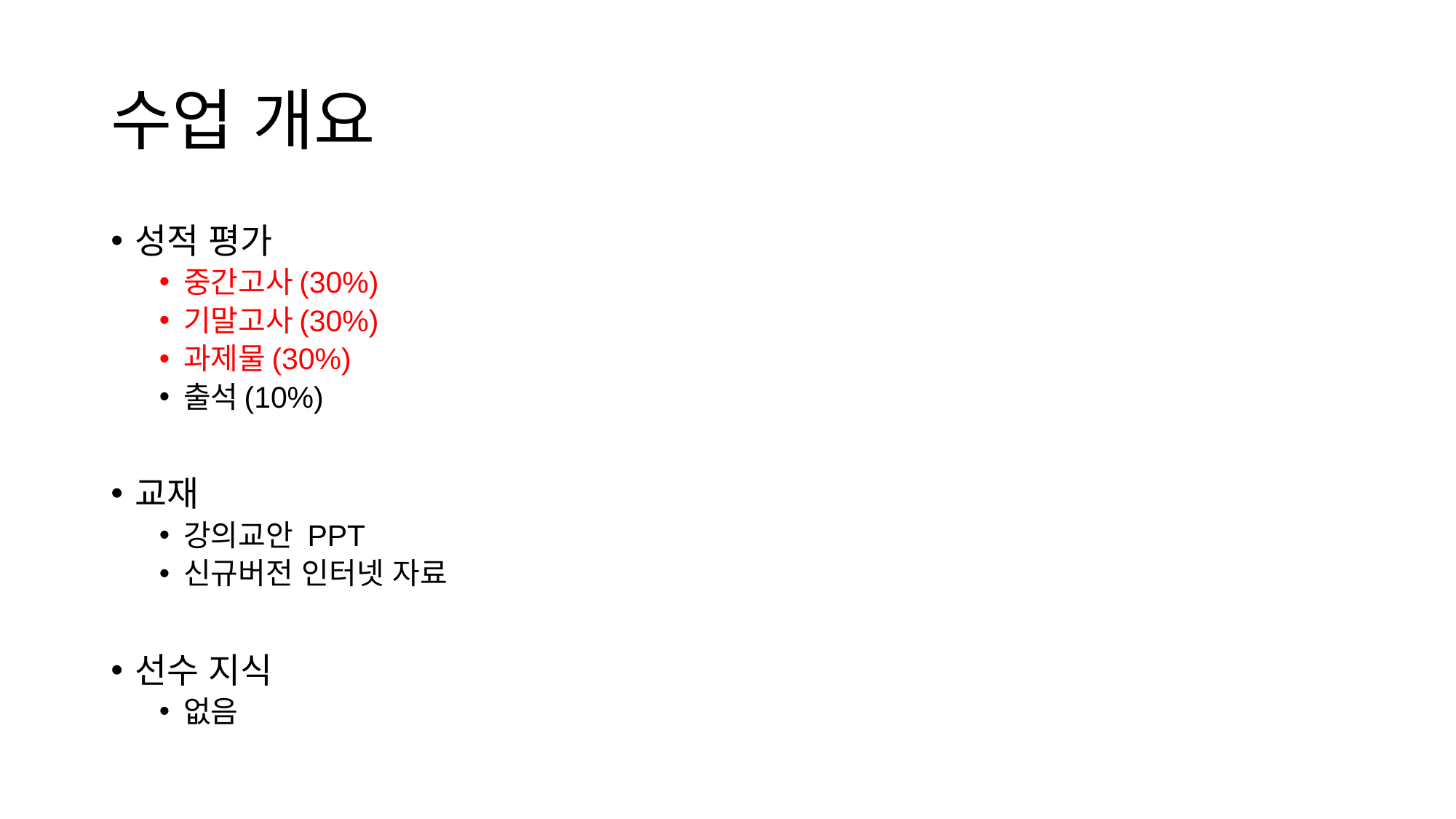

# 수업 개요
성적 평가
중간고사(30%)
기말고사(30%)
과제물(30%)
출석(10%)

교재
강의교안 PPT
신규버전 인터넷 자료

선수 지식
없음